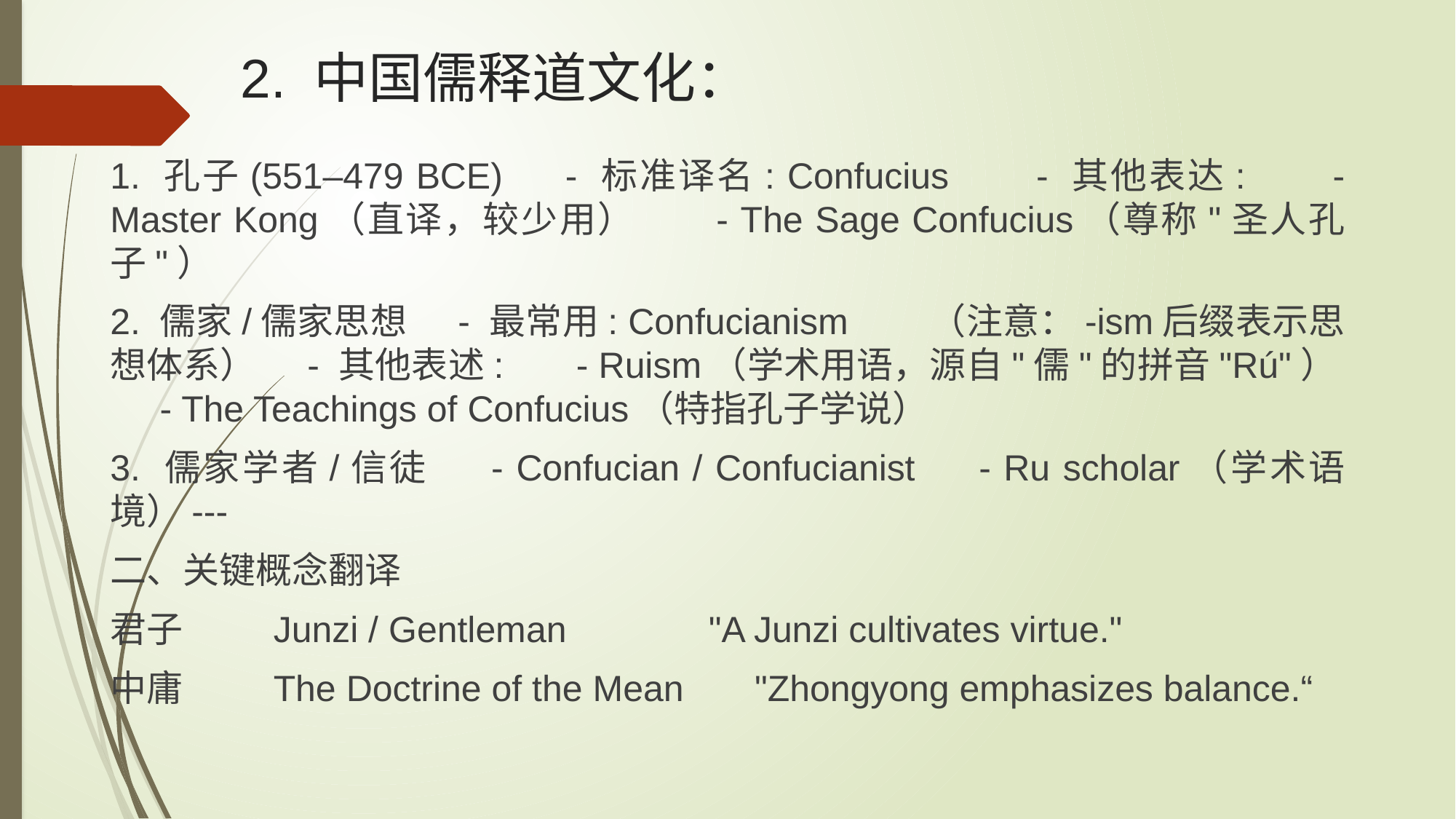

# 2. 中国儒释道文化：
1. 孔子(551–479 BCE)     - 标准译名: Confucius       - 其他表达:       - Master Kong（直译，较少用）       - The Sage Confucius（尊称"圣人孔子"）
2. 儒家/儒家思想     - 最常用: Confucianism       （注意：-ism后缀表示思想体系）     - 其他表述:       - Ruism（学术用语，源自"儒"的拼音"Rú"）       - The Teachings of Confucius（特指孔子学说）
3. 儒家学者/信徒     - Confucian / Confucianist     - Ru scholar（学术语境）---
二、关键概念翻译
君子          Junzi / Gentleman              "A Junzi cultivates virtue."
中庸          The Doctrine of the Mean       "Zhongyong emphasizes balance.“